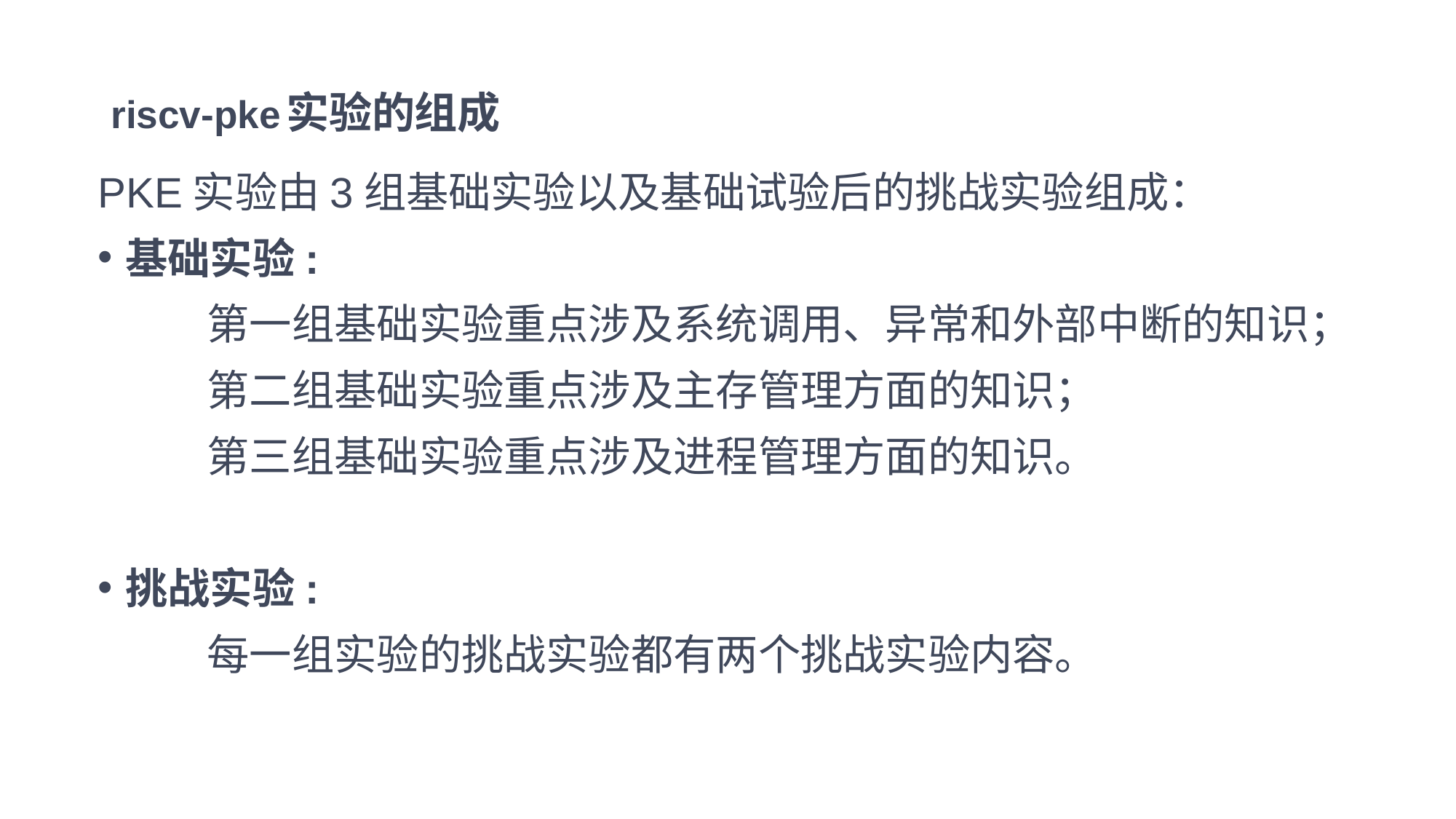

# riscv-pke实验的组成
PKE实验由3组基础实验以及基础试验后的挑战实验组成：
基础实验:
	第一组基础实验重点涉及系统调用、异常和外部中断的知识；
	第二组基础实验重点涉及主存管理方面的知识；
	第三组基础实验重点涉及进程管理方面的知识。

挑战实验:
	每一组实验的挑战实验都有两个挑战实验内容。